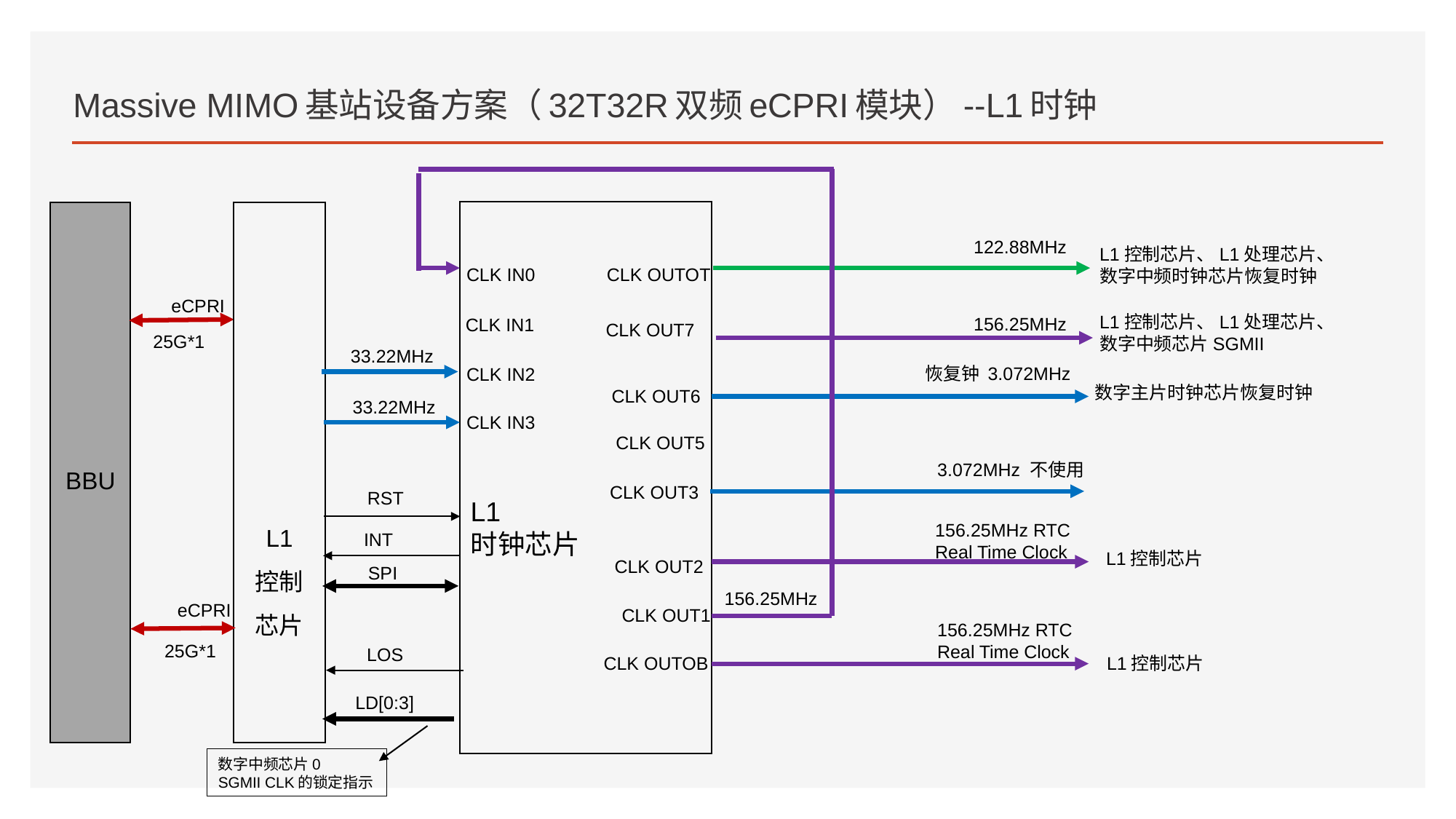

# Massive MIMO基站设备方案（32T32R双频eCPRI模块）--L1时钟

L1
时钟芯片
BBU

L1
控制芯片
122.88MHz
L1控制芯片、L1处理芯片、数字中频时钟芯片恢复时钟
CLK IN0
CLK OUTOT
eCPRI
L1控制芯片、L1处理芯片、数字中频芯片SGMII
156.25MHz
CLK IN1
CLK OUT7
25G*1
33.22MHz
恢复钟 3.072MHz
CLK IN2
数字主片时钟芯片恢复时钟
CLK OUT6
33.22MHz
CLK IN3
CLK OUT5
3.072MHz 不使用
CLK OUT3
RST
156.25MHz RTC
Real Time Clock
INT
L1控制芯片
CLK OUT2
SPI
156.25MHz
eCPRI
CLK OUT1
156.25MHz RTC
Real Time Clock
25G*1
LOS
CLK OUTOB
L1控制芯片
LD[0:3]
数字中频芯片0
SGMII CLK的锁定指示